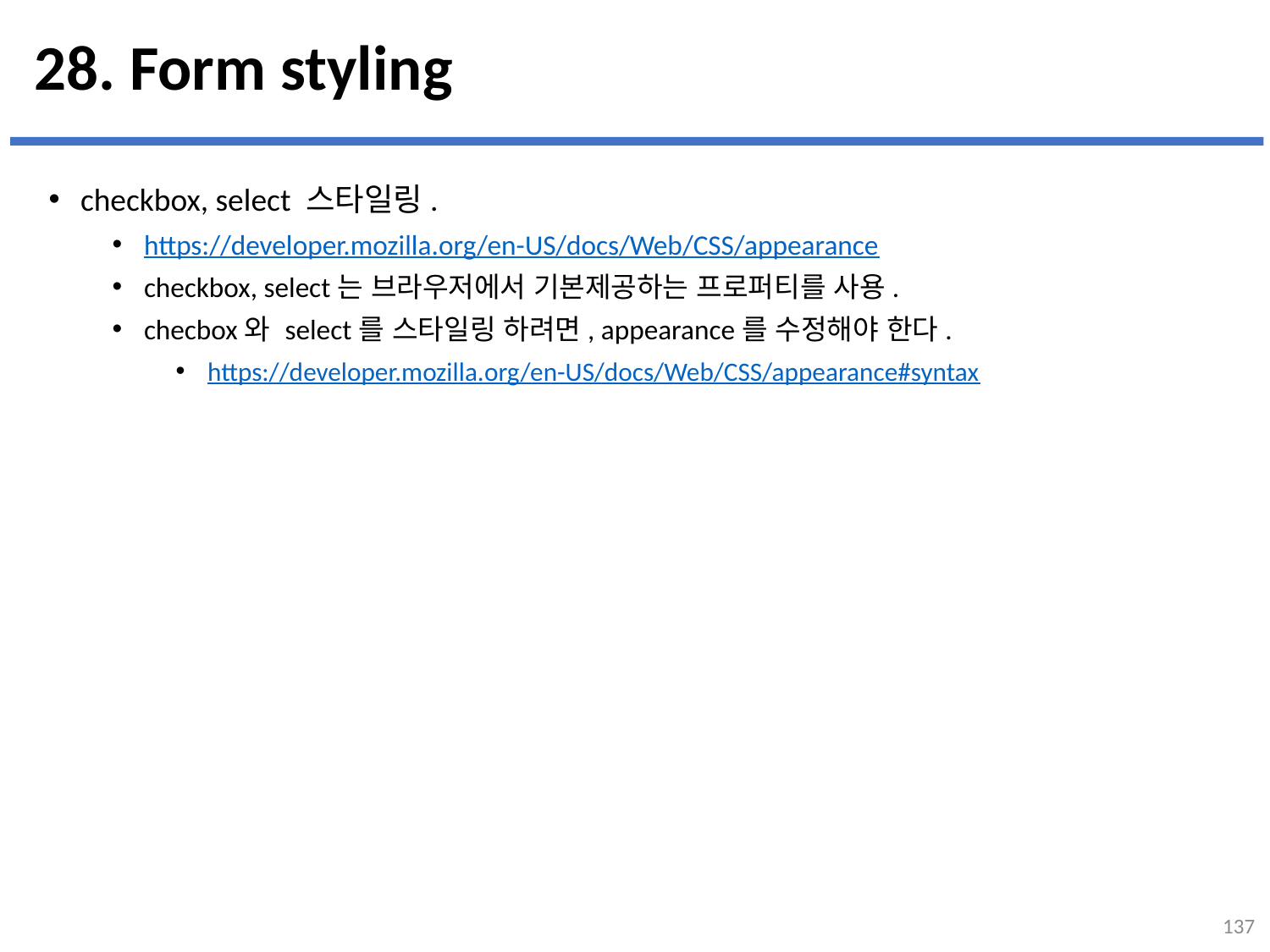

# 28. Form styling
checkbox, select 스타일링.
https://developer.mozilla.org/en-US/docs/Web/CSS/appearance
checkbox, select는 브라우저에서 기본제공하는 프로퍼티를 사용.
checbox와 select를 스타일링 하려면, appearance를 수정해야 한다.
https://developer.mozilla.org/en-US/docs/Web/CSS/appearance#syntax

137